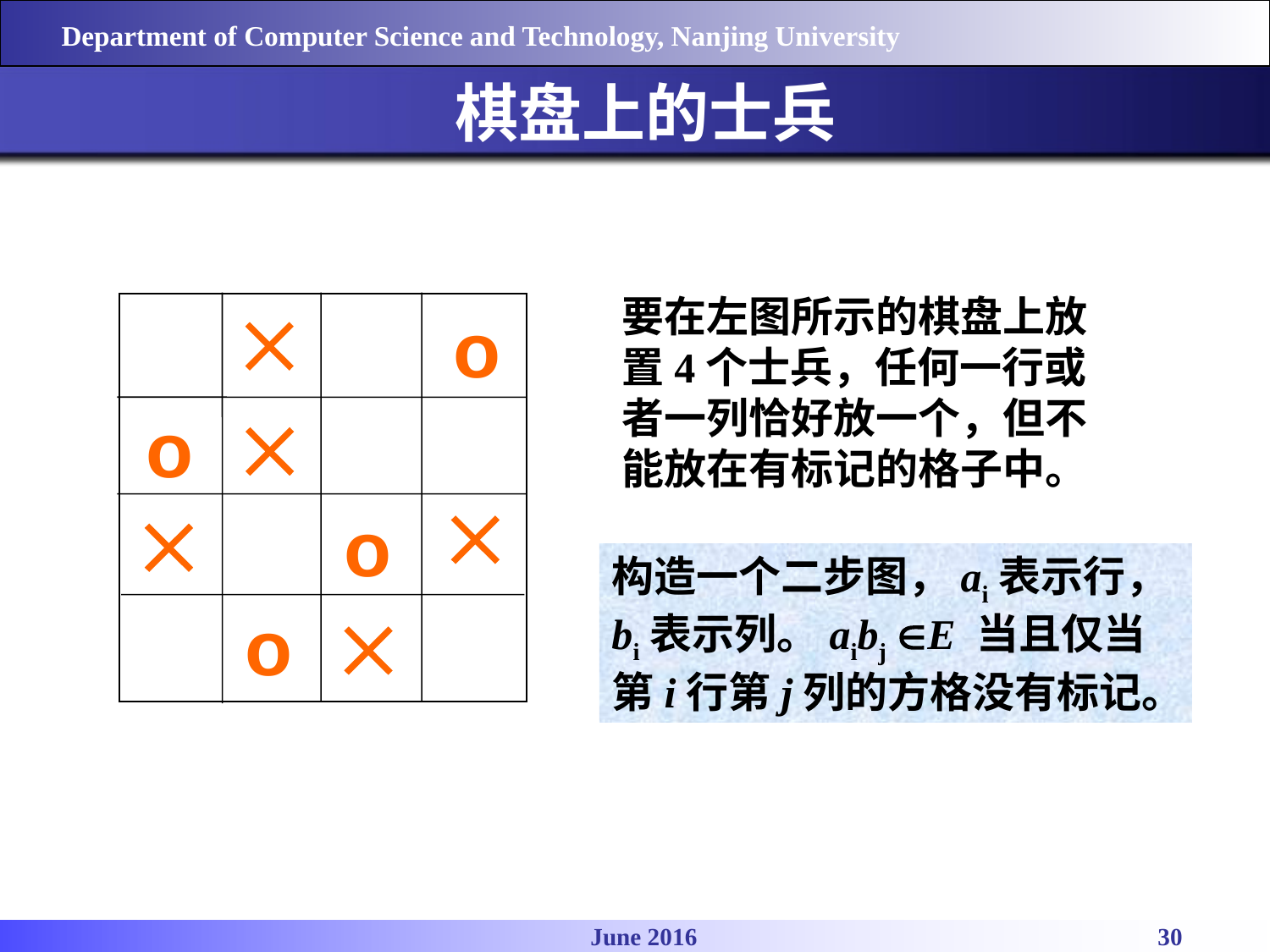

# 棋盘上的士兵
要在左图所示的棋盘上放置4个士兵，任何一行或者一列恰好放一个，但不能放在有标记的格子中。
×

o
×
o

×
×
o

构造一个二步图，ai表示行，bi表示列。aibj ∈E 当且仅当第i行第j列的方格没有标记。
×
o